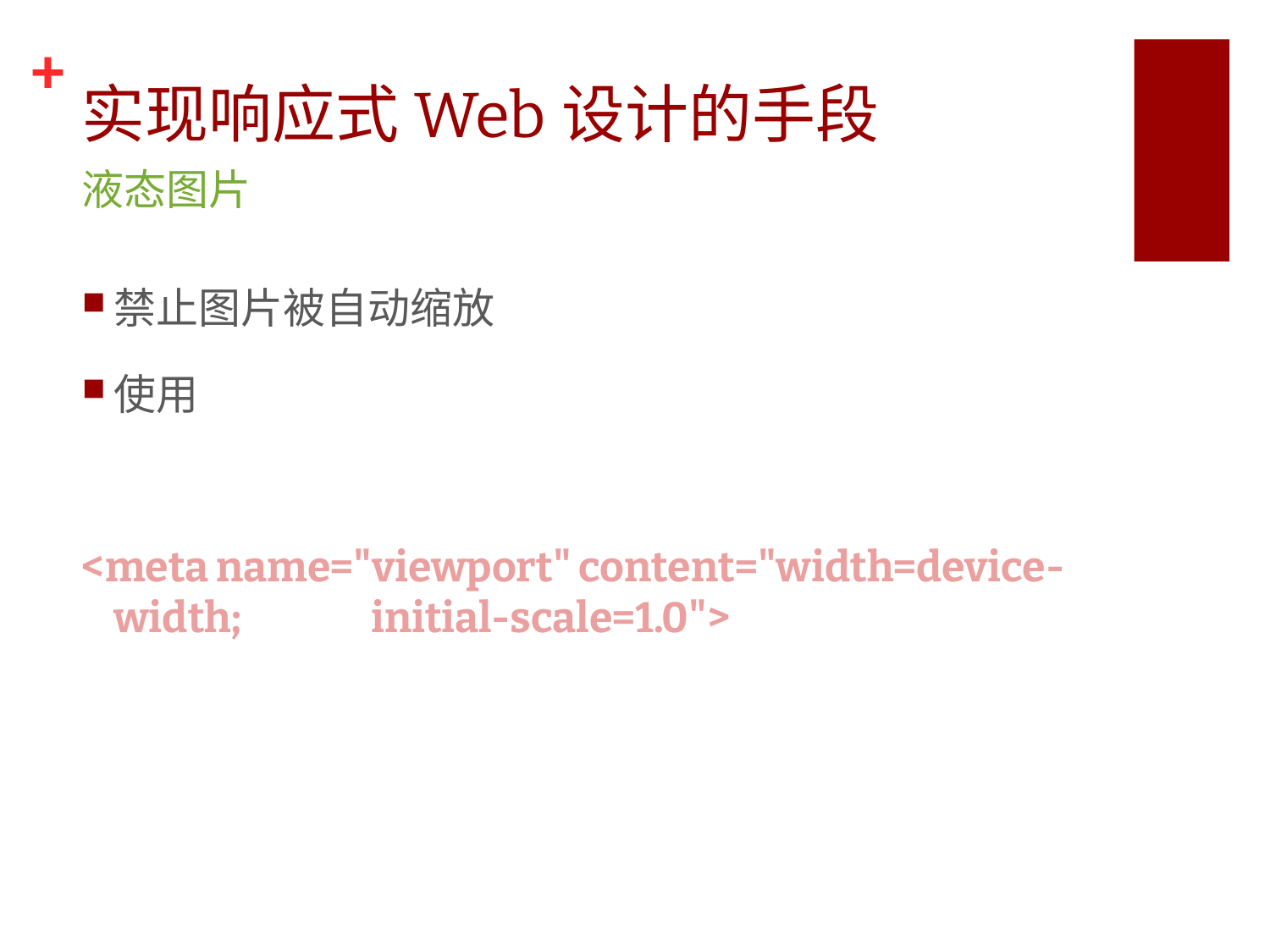

# 实现响应式Web设计的手段
液态图片
禁止图片被自动缩放
使用

<meta name="viewport" content="width=device-width;                 initial-scale=1.0">